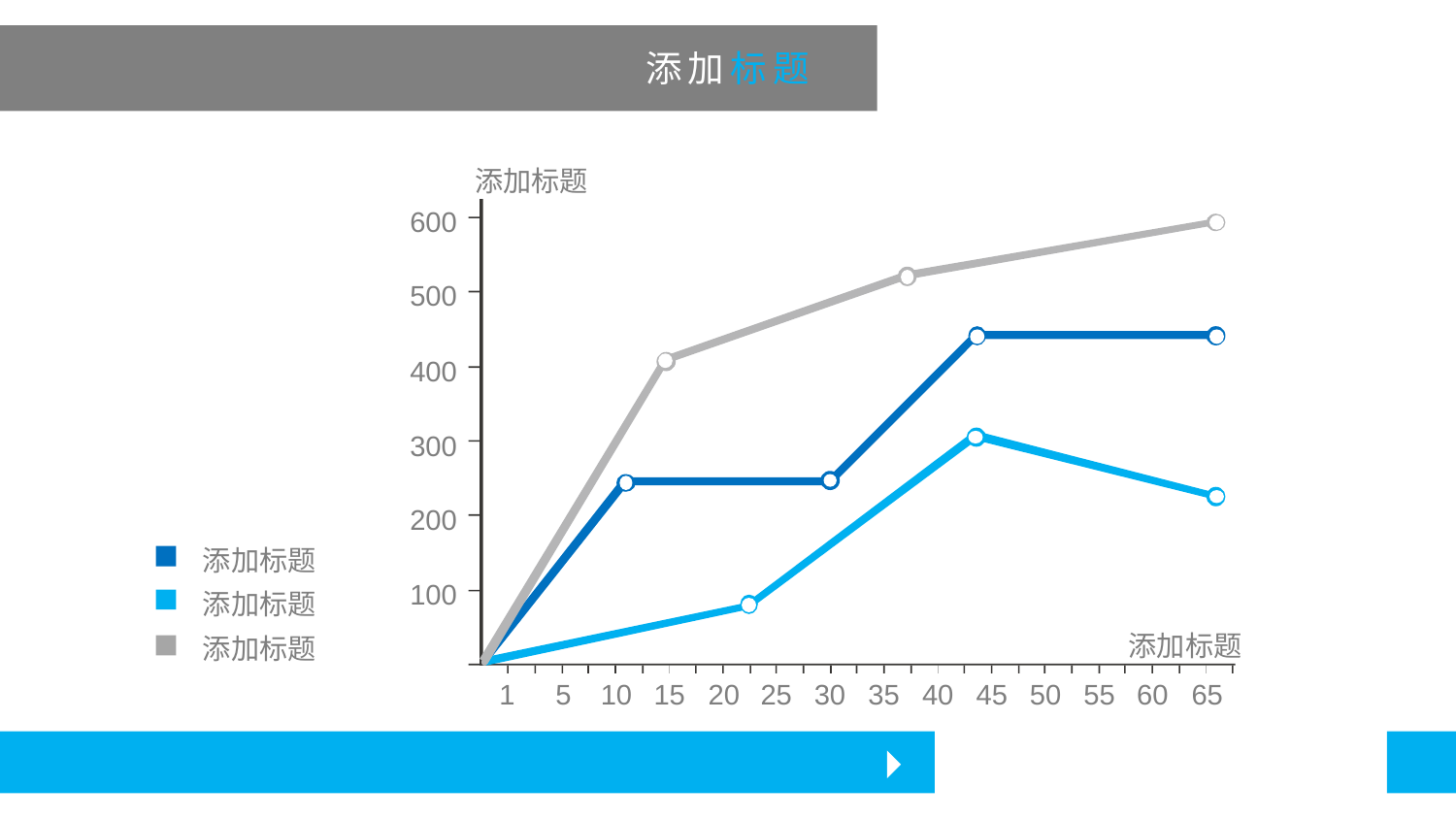

添加标题
添加标题
600

500
400
300
200
100
添加标题
1
5
10
15
20
25
30
35
40
45
50
55
60
65
添加标题

添加标题

添加标题